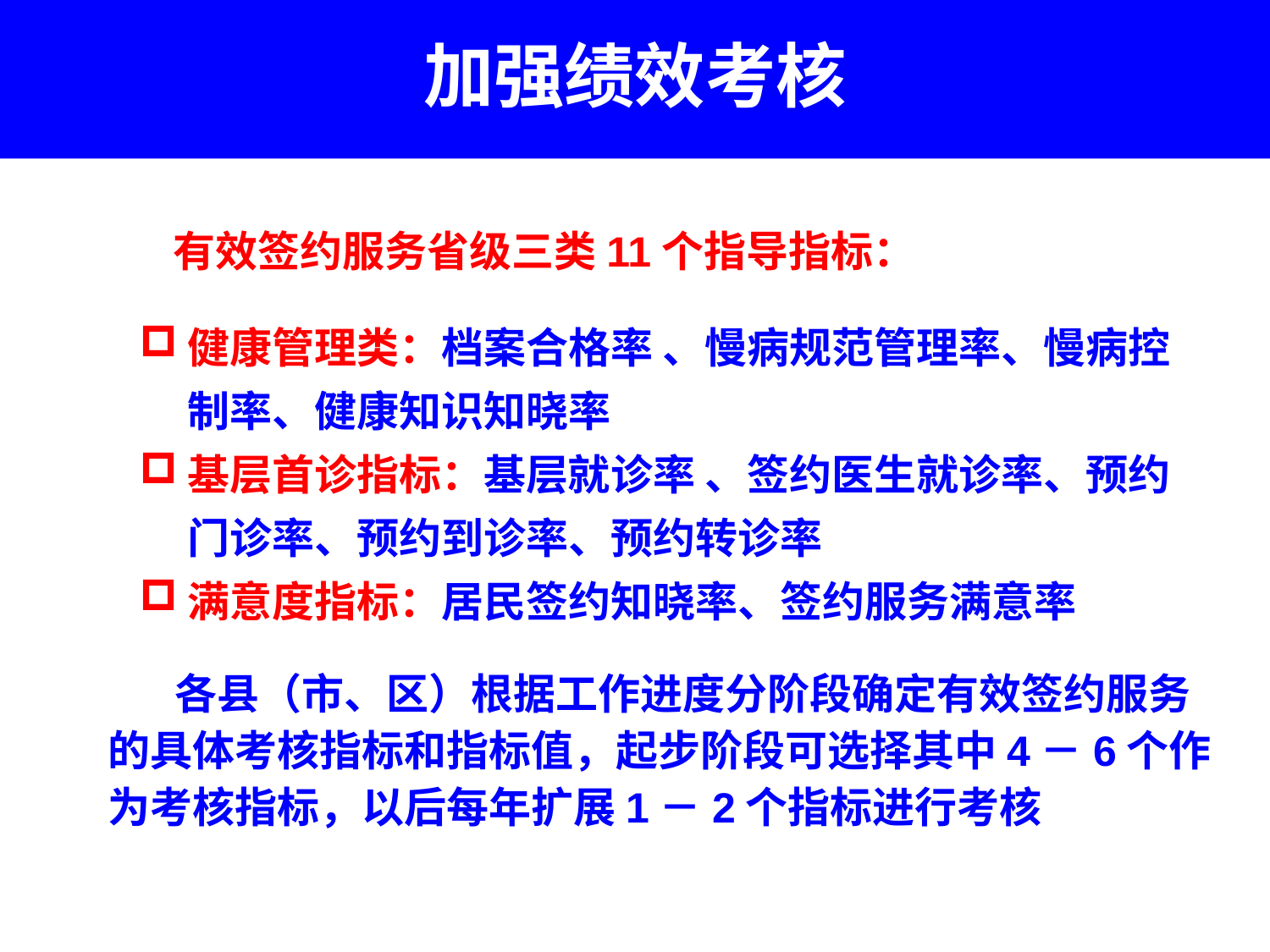

加强绩效考核
         有效签约服务省级三类11个指导指标：
健康管理类：档案合格率 、慢病规范管理率、慢病控制率、健康知识知晓率
基层首诊指标：基层就诊率 、签约医生就诊率、预约门诊率、预约到诊率、预约转诊率
满意度指标：居民签约知晓率、签约服务满意率
      各县（市、区）根据工作进度分阶段确定有效签约服务的具体考核指标和指标值，起步阶段可选择其中4－6个作为考核指标，以后每年扩展1－2个指标进行考核